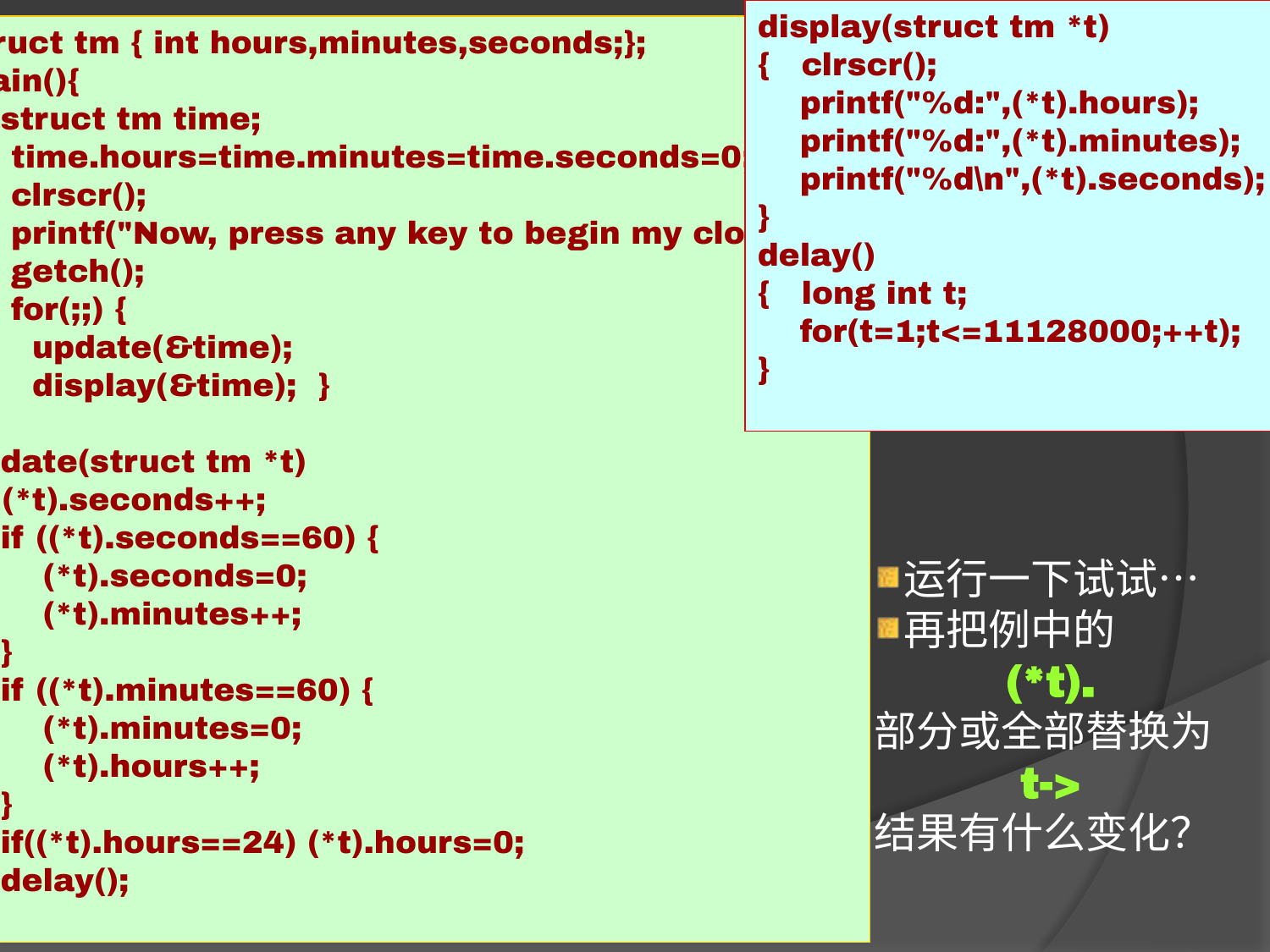

display(struct tm *t)
{   clrscr();
    printf("%d:",(*t).hours);
    printf("%d:",(*t).minutes);
    printf("%d\n",(*t).seconds);
}
delay()
{   long int t;
    for(t=1;t<=11128000;++t);
}

struct tm { int hours,minutes,seconds;};
main(){
    struct tm time;
     time.hours=time.minutes=time.seconds=0;
     clrscr();
     printf("Now, press any key to begin my clock...");
     getch();
     for(;;) {
       update(&time);
       display(&time);  }
}
update(struct tm *t)
{   (*t).seconds++;
    if ((*t).seconds==60) {
        (*t).seconds=0;
        (*t).minutes++;
    }
    if ((*t).minutes==60) {
        (*t).minutes=0;
        (*t).hours++;
    }
    if((*t).hours==24) (*t).hours=0;
    delay();
}
运行一下试试…
再把例中的
(*t).
部分或全部替换为
t->
结果有什么变化？